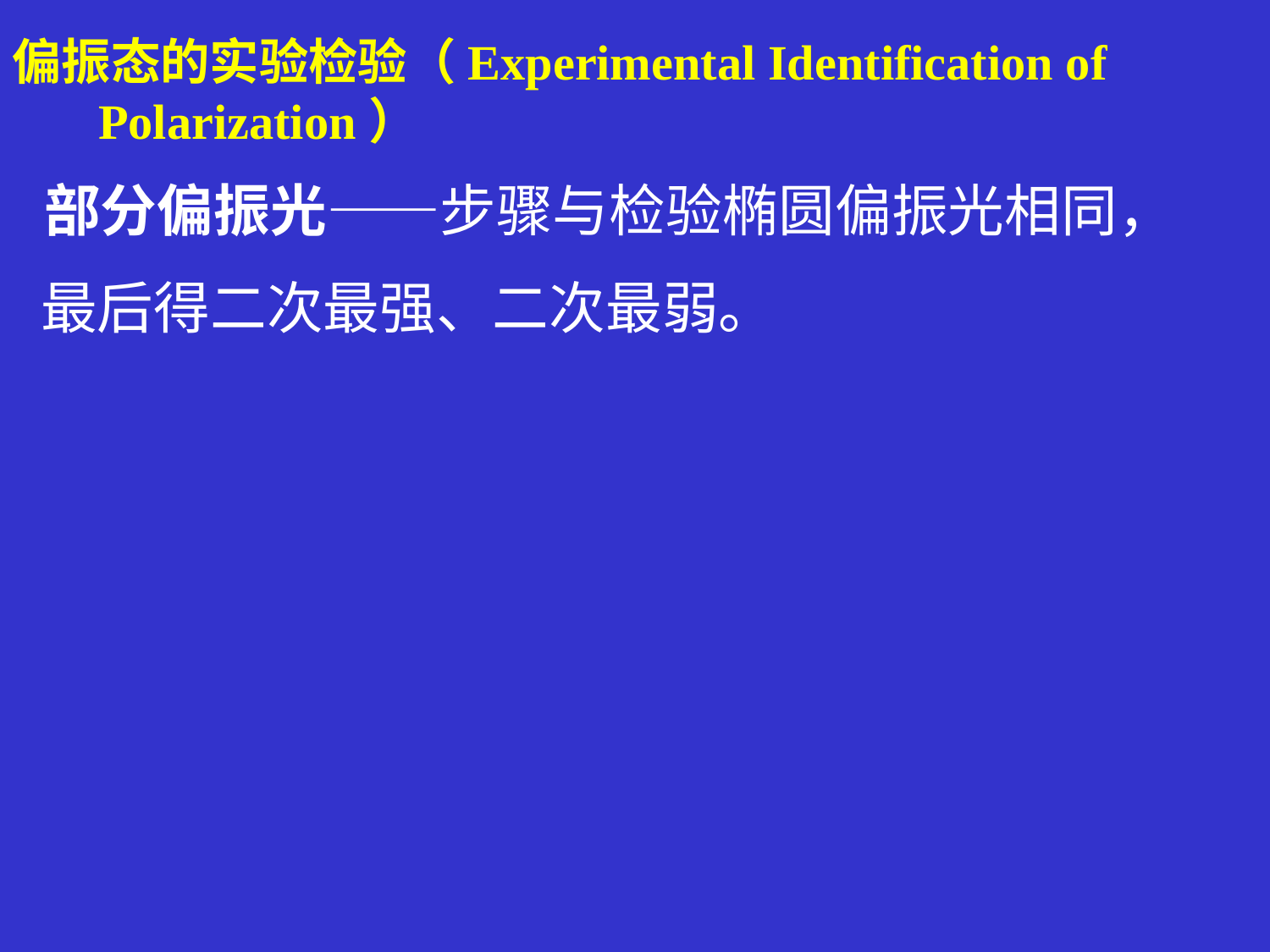

偏振态的实验检验（Experimental Identification of
       Polarization）
部分偏振光——步骤与检验椭圆偏振光相同，
最后得二次最强、二次最弱。